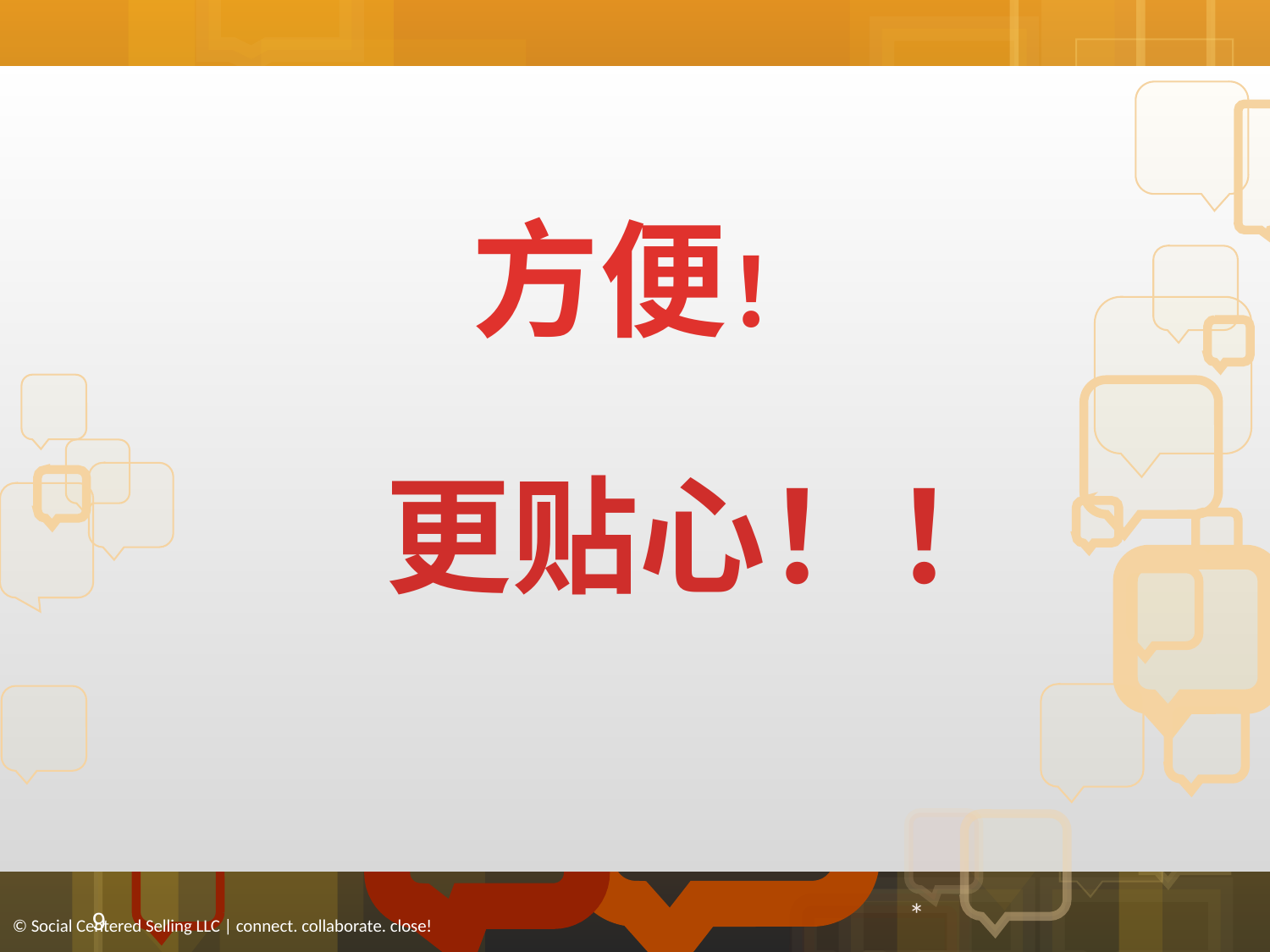

方便！

更贴心！！

© Social Centered Selling LLC | connect. collaborate. close!
9
*